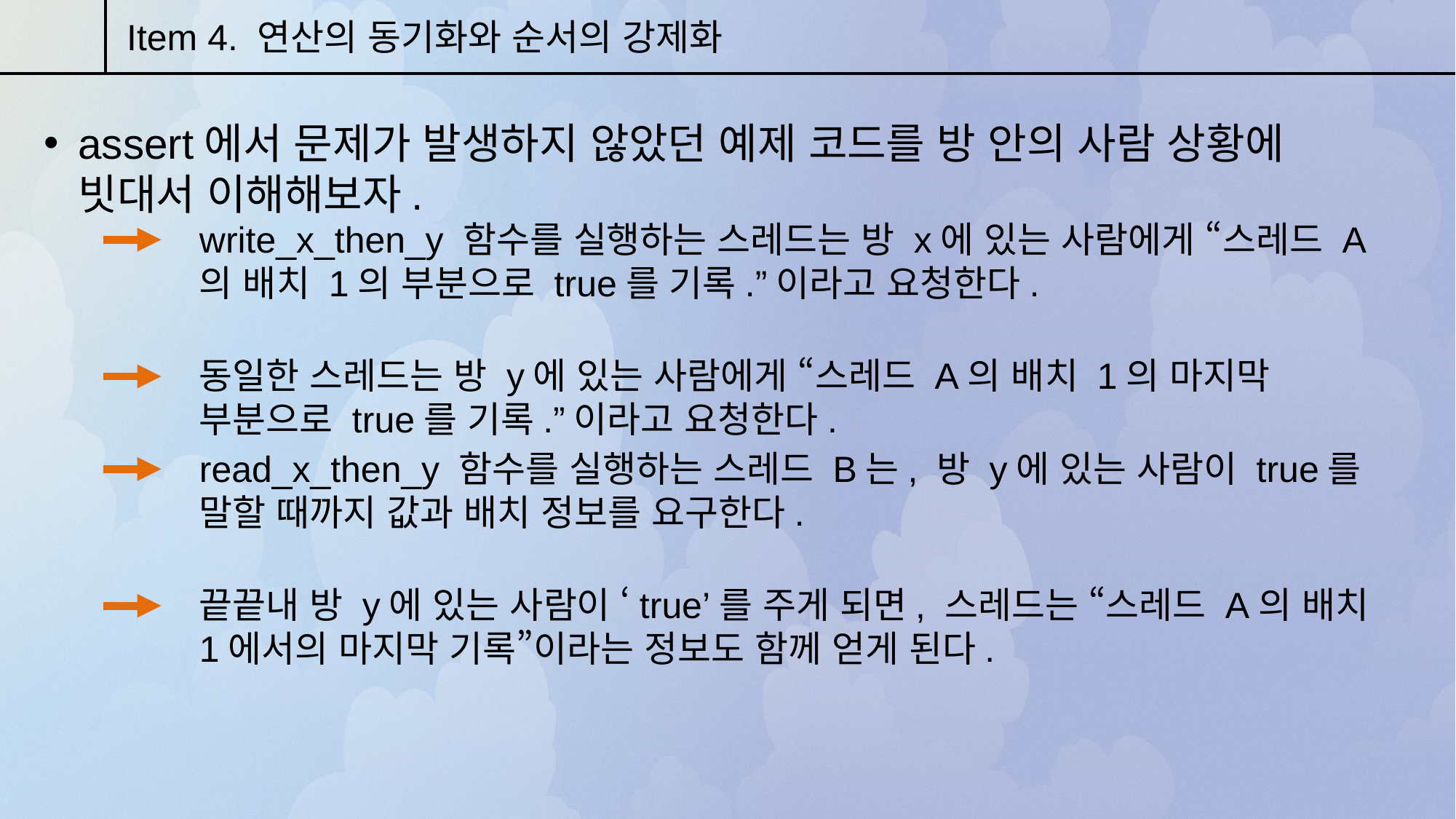

Item 4. 연산의 동기화와 순서의 강제화
assert에서 문제가 발생하지 않았던 예제 코드를 방 안의 사람 상황에 빗대서 이해해보자.
write_x_then_y 함수를 실행하는 스레드는 방 x에 있는 사람에게 “스레드 A의 배치 1의 부분으로 true를 기록.”이라고 요청한다.
동일한 스레드는 방 y에 있는 사람에게 “스레드 A의 배치 1의 마지막 부분으로 true를 기록.”이라고 요청한다.
read_x_then_y 함수를 실행하는 스레드 B는, 방 y에 있는 사람이 true를 말할 때까지 값과 배치 정보를 요구한다.
끝끝내 방 y에 있는 사람이 ‘true’를 주게 되면, 스레드는 “스레드 A의 배치 1에서의 마지막 기록”이라는 정보도 함께 얻게 된다.